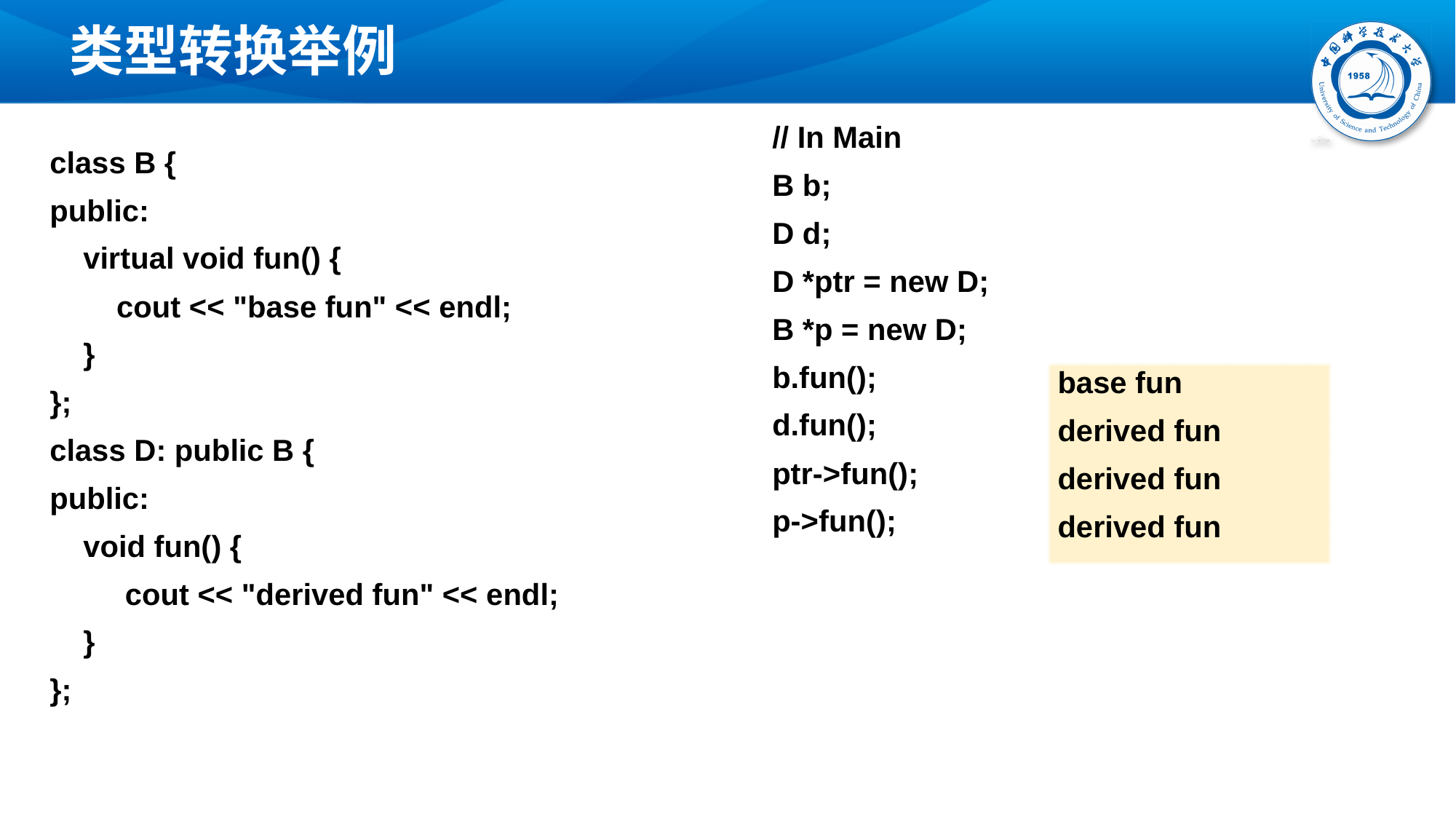

# 类型转换举例
// In Main
B b;
D d;
D *ptr = new D;
B *p = new D;
b.fun();
d.fun();
ptr->fun();
p->fun();

class B {
public:
    virtual void fun() {
        cout << "base fun" << endl;
    }
};
class D: public B {
public:
    void fun() {
         cout << "derived fun" << endl;
    }
};
base fun
derived fun
derived fun
derived fun